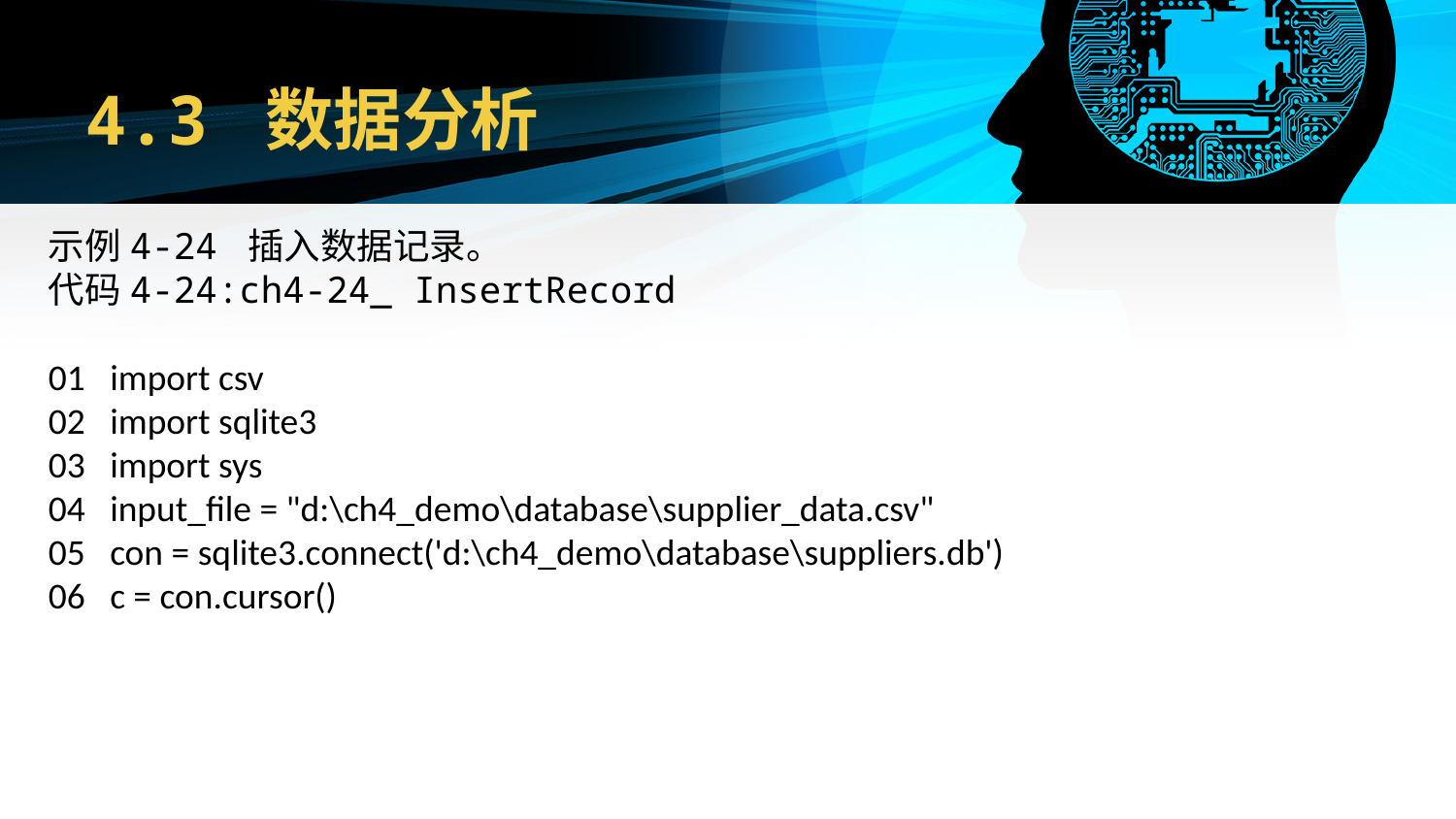

# 4.3 数据分析
示例4-24 插入数据记录。
代码4-24:ch4-24_ InsertRecord

01   import csv
02   import sqlite3
03   import sys
04   input_file = "d:\ch4_demo\database\supplier_data.csv"
05   con = sqlite3.connect('d:\ch4_demo\database\suppliers.db')
06   c = con.cursor()